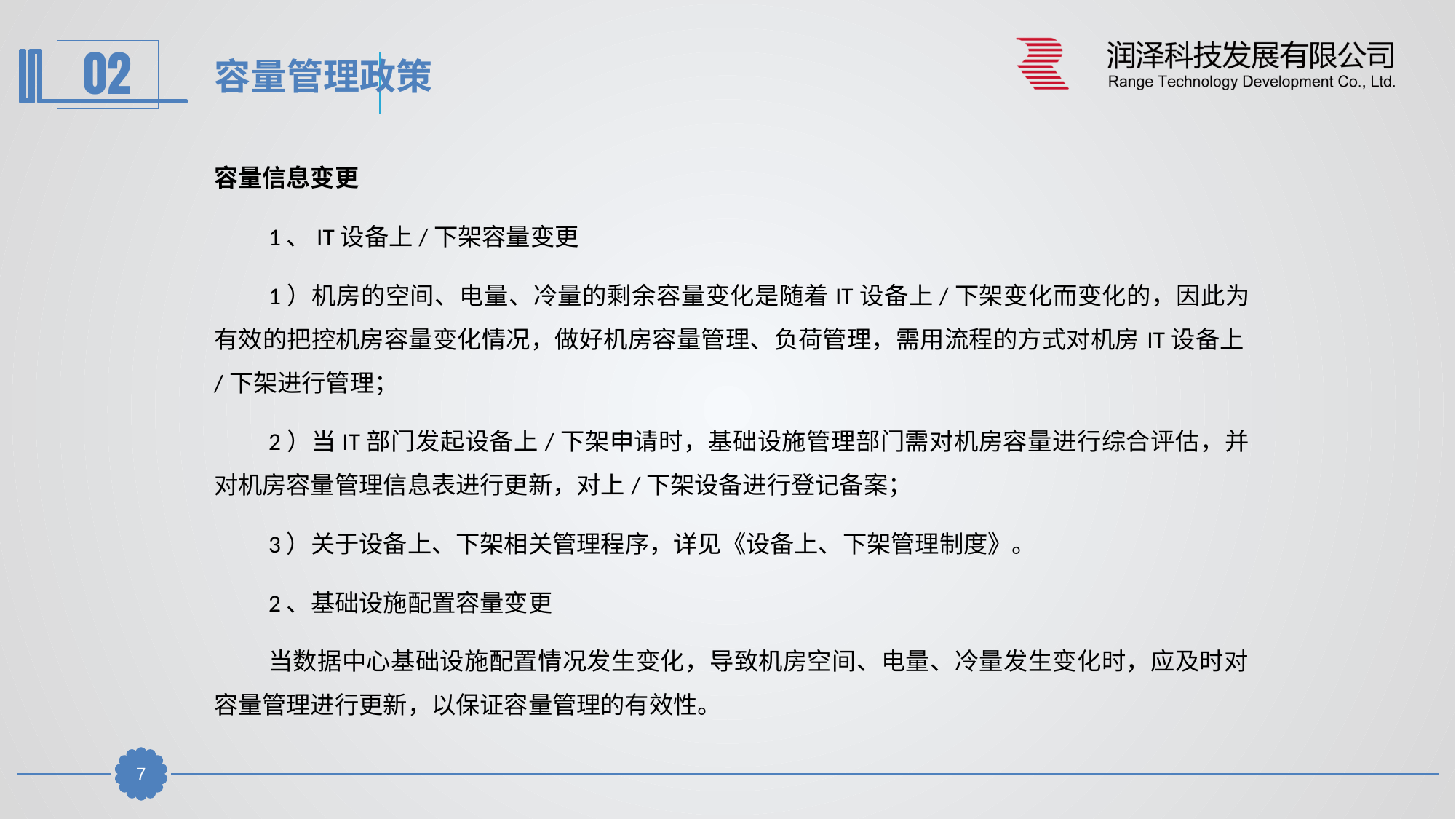

容量管理政策
容量信息变更
1、IT设备上/下架容量变更
1）机房的空间、电量、冷量的剩余容量变化是随着IT设备上/下架变化而变化的，因此为有效的把控机房容量变化情况，做好机房容量管理、负荷管理，需用流程的方式对机房IT设备上/下架进行管理；
2）当IT部门发起设备上/下架申请时，基础设施管理部门需对机房容量进行综合评估，并对机房容量管理信息表进行更新，对上/下架设备进行登记备案；
3）关于设备上、下架相关管理程序，详见《设备上、下架管理制度》。
2、基础设施配置容量变更
当数据中心基础设施配置情况发生变化，导致机房空间、电量、冷量发生变化时，应及时对容量管理进行更新，以保证容量管理的有效性。
7